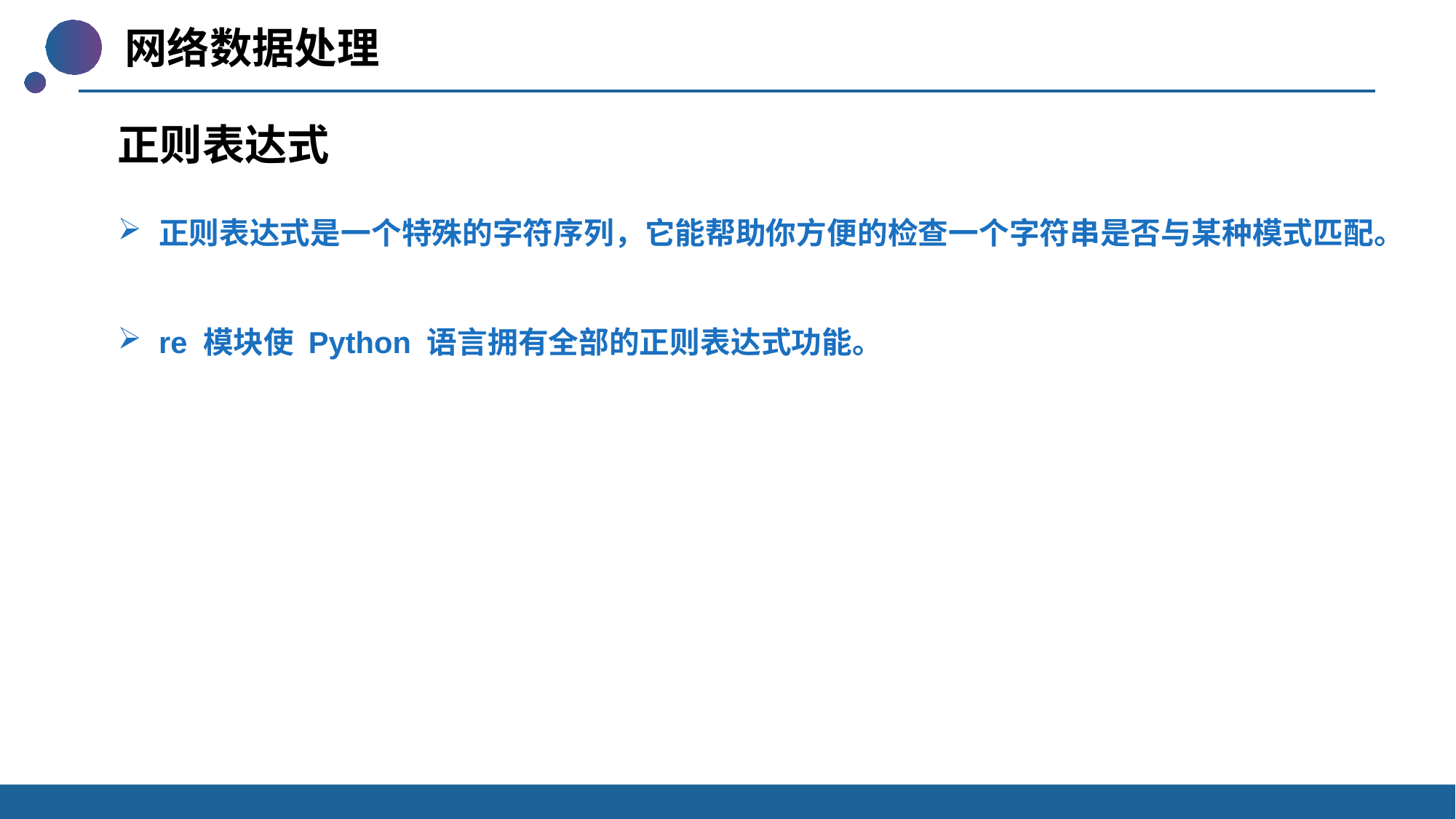

网络数据处理

正则表达式
正则表达式是一个特殊的字符序列，它能帮助你方便的检查一个字符串是否与某种模式匹配。

re 模块使 Python 语言拥有全部的正则表达式功能。